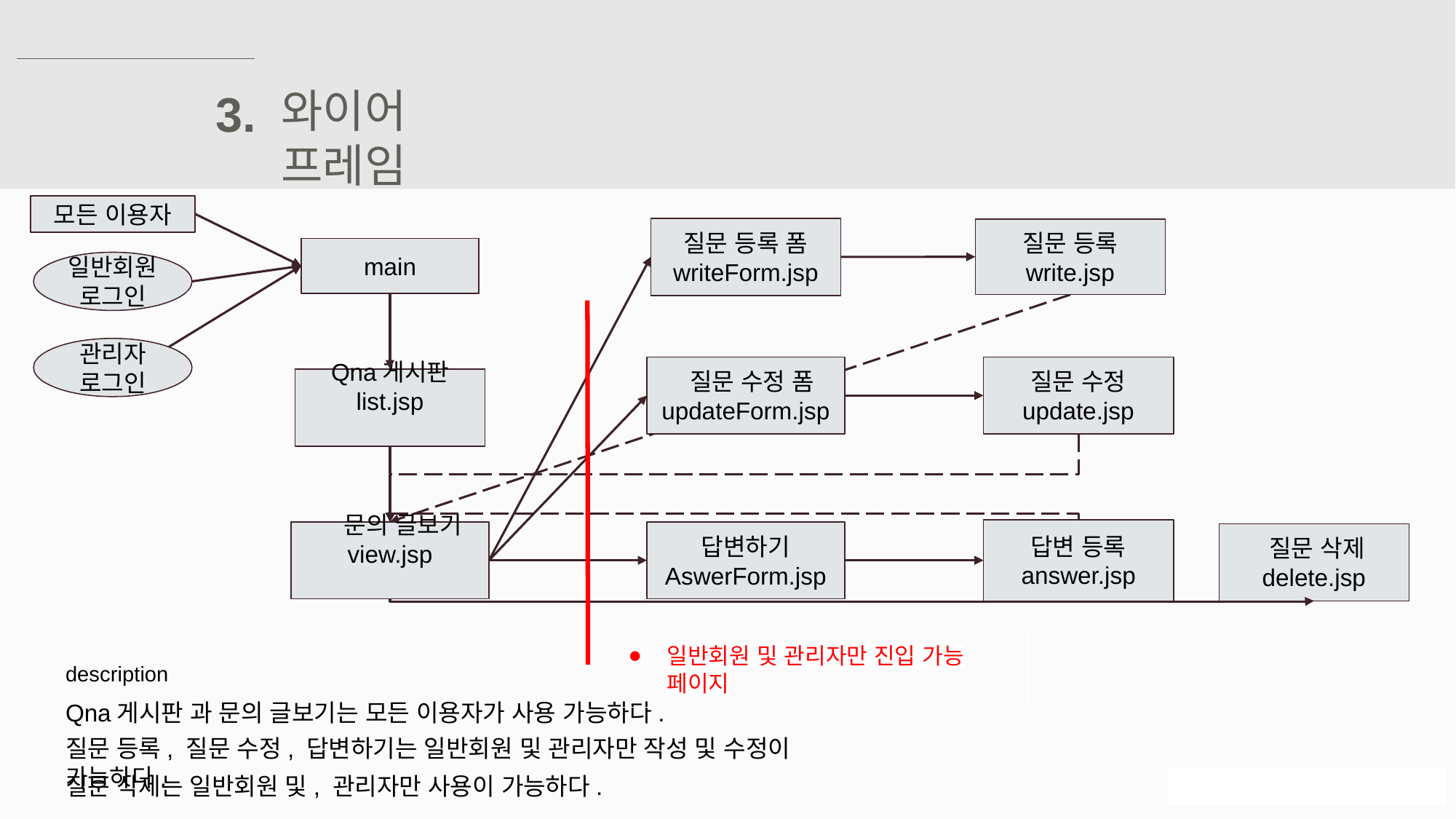

와이어 프레임
3.
모든 이용자
질문 등록 폼
writeForm.jsp
질문 등록
write.jsp
main
일반회원 로그인
관리자 로그인
 질문 수정 폼
updateForm.jsp
질문 수정
update.jsp
Qna게시판
list.jsp

답변 등록
answer.jsp
답변하기
AswerForm.jsp
   문의 글보기
view.jsp

     질문 삭제
delete.jsp
일반회원 및 관리자만 진입 가능 페이지
description
Qna게시판 과 문의 글보기는 모든 이용자가 사용 가능하다.
질문 등록, 질문 수정, 답변하기는 일반회원 및 관리자만 작성 및 수정이 가능하다.
질문 삭제는 일반회원 및, 관리자만 사용이 가능하다.